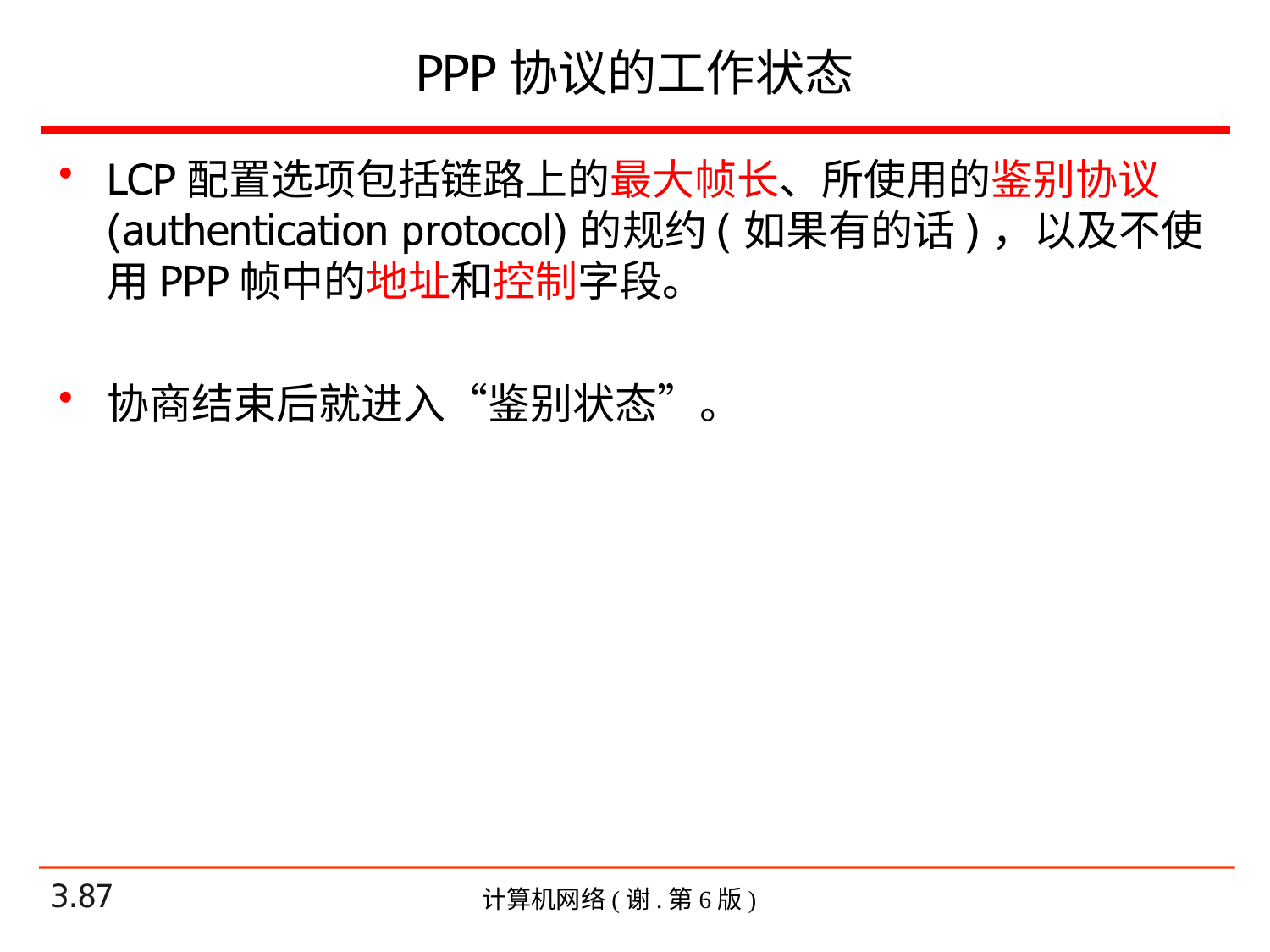

# PPP协议的工作状态
LCP配置选项包括链路上的最大帧长、所使用的鉴别协议(authentication protocol)的规约(如果有的话)，以及不使用PPP帧中的地址和控制字段。

协商结束后就进入“鉴别状态”。